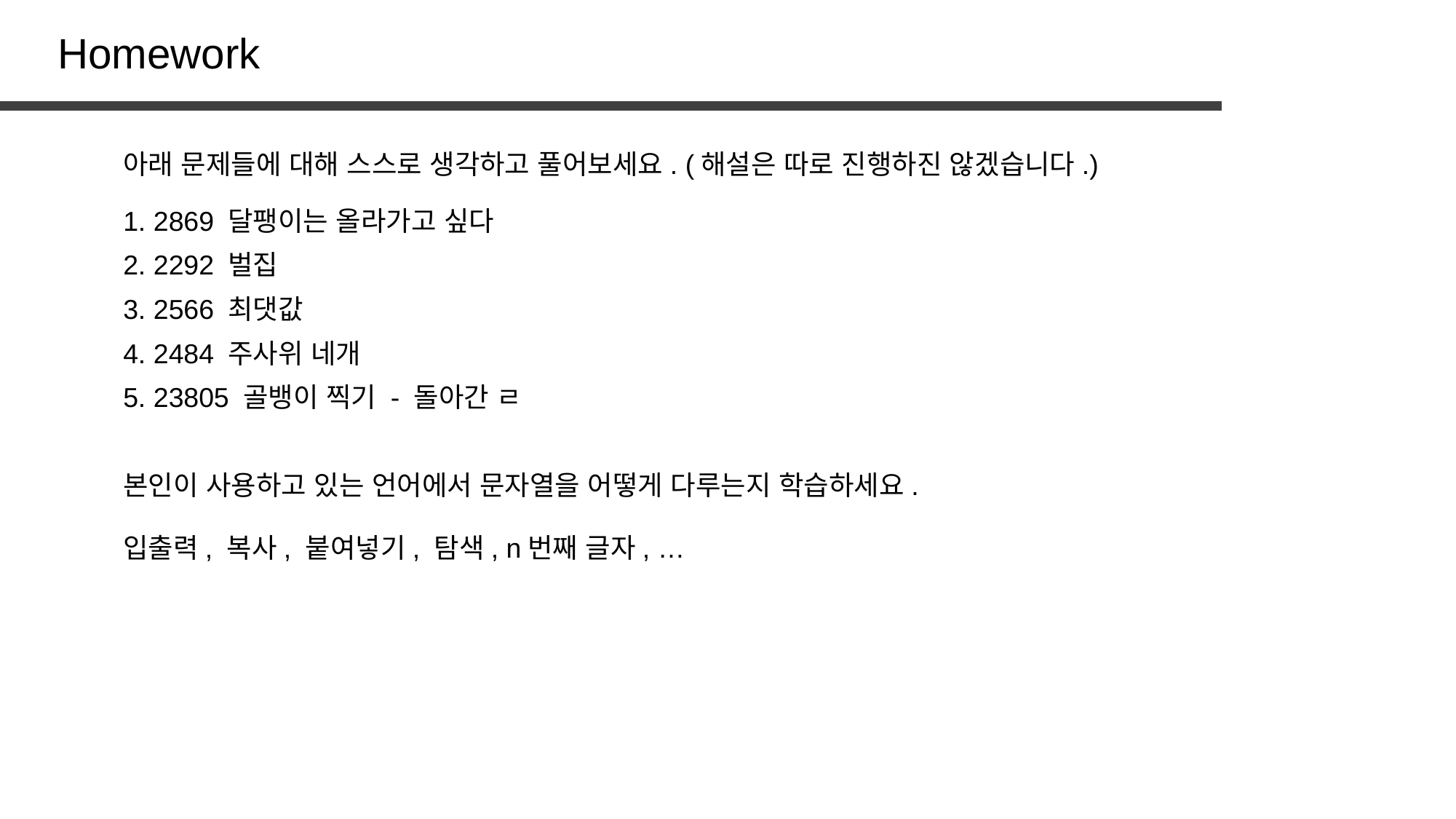

Homework
아래 문제들에 대해 스스로 생각하고 풀어보세요. (해설은 따로 진행하진 않겠습니다.)
1. 2869 달팽이는 올라가고 싶다
2. 2292 벌집
3. 2566 최댓값
4. 2484 주사위 네개
5. 23805 골뱅이 찍기 - 돌아간 ㄹ
본인이 사용하고 있는 언어에서 문자열을 어떻게 다루는지 학습하세요.
입출력, 복사, 붙여넣기, 탐색, n번째 글자, …